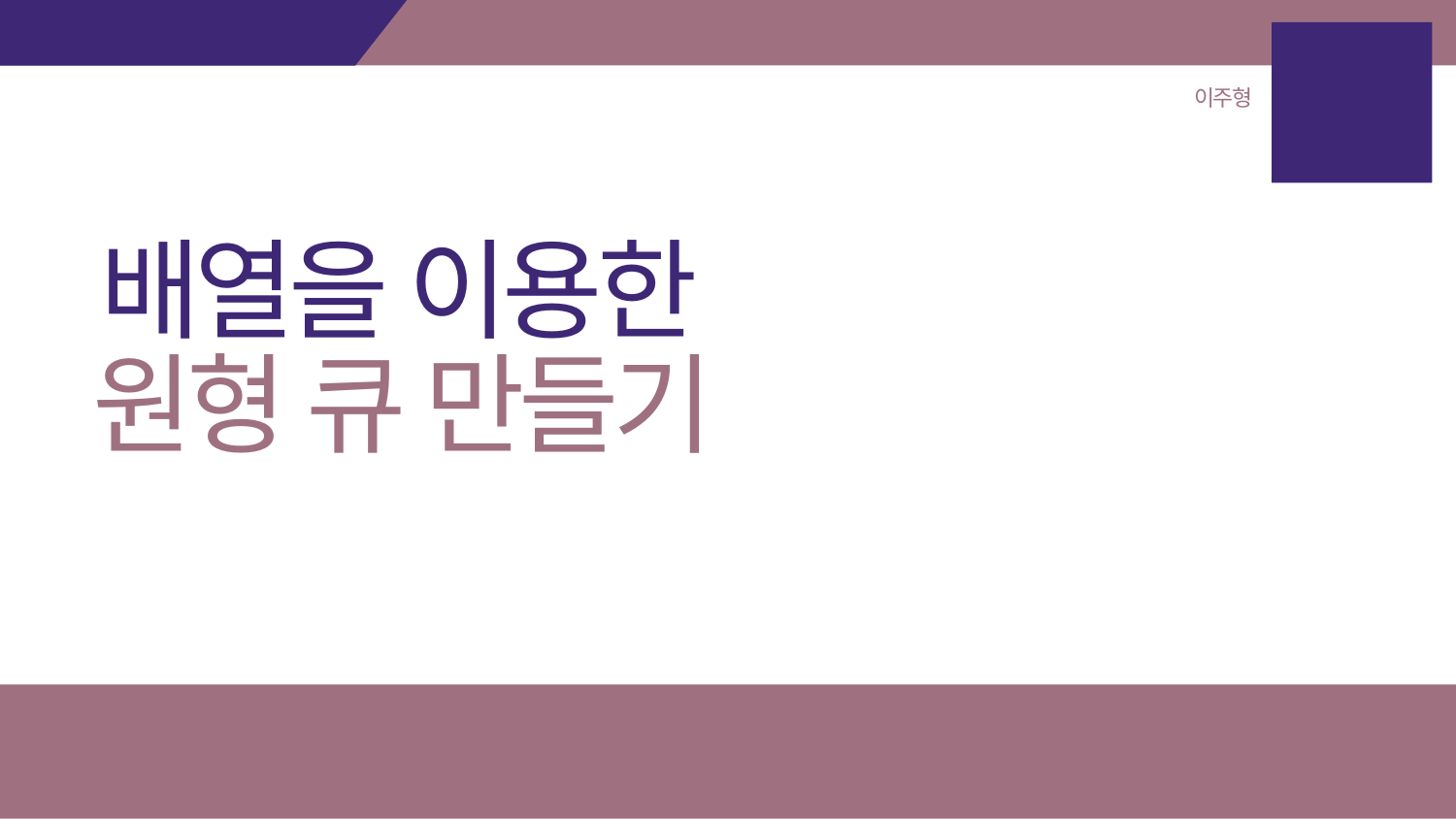

배열을
이용한
원형큐
파워서플라이 27기
이주형
배열을 이용한
원형 큐 만들기